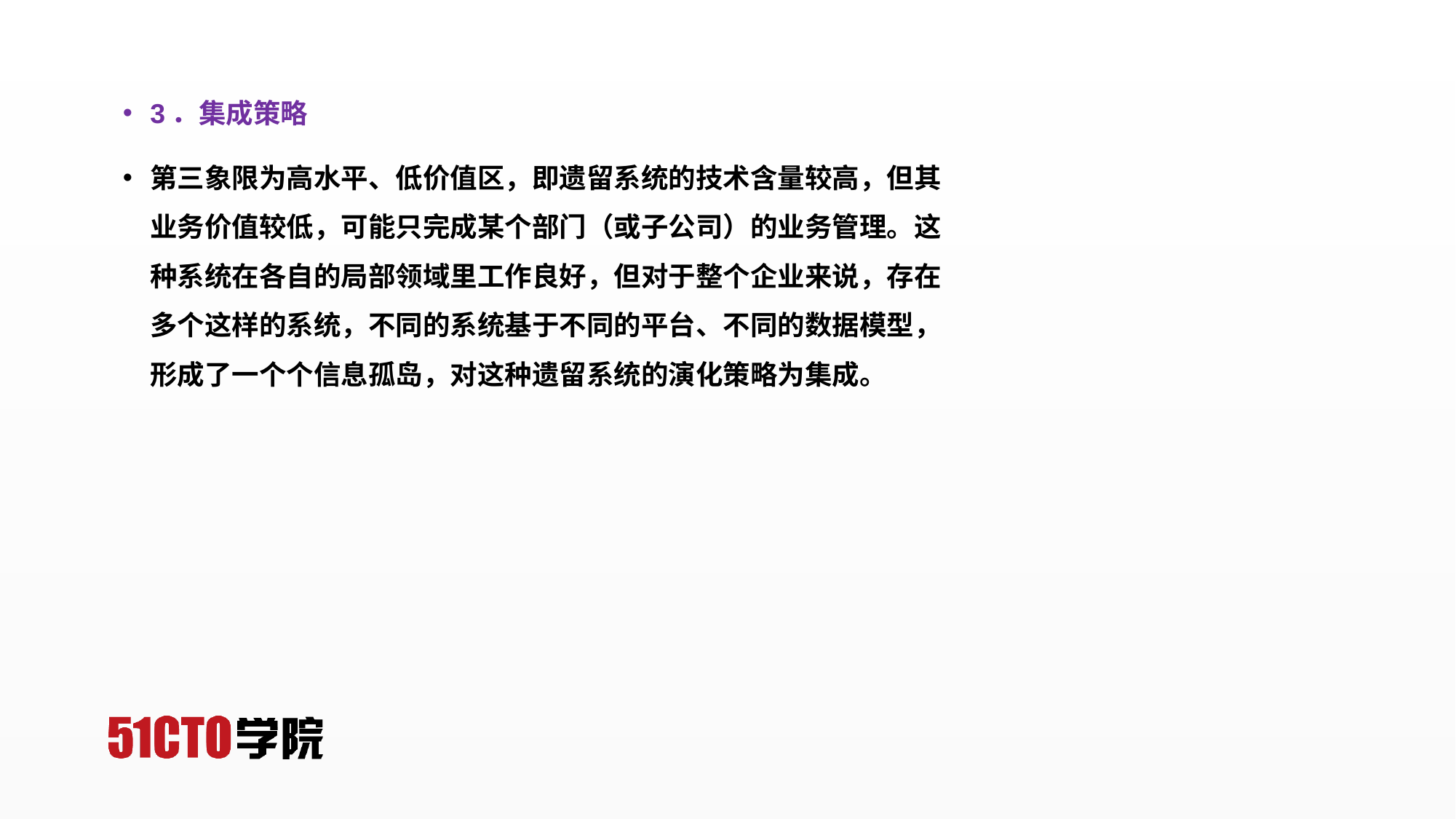

3．集成策略
第三象限为高水平、低价值区，即遗留系统的技术含量较高，但其业务价值较低，可能只完成某个部门（或子公司）的业务管理。这种系统在各自的局部领域里工作良好，但对于整个企业来说，存在多个这样的系统，不同的系统基于不同的平台、不同的数据模型，形成了一个个信息孤岛，对这种遗留系统的演化策略为集成。